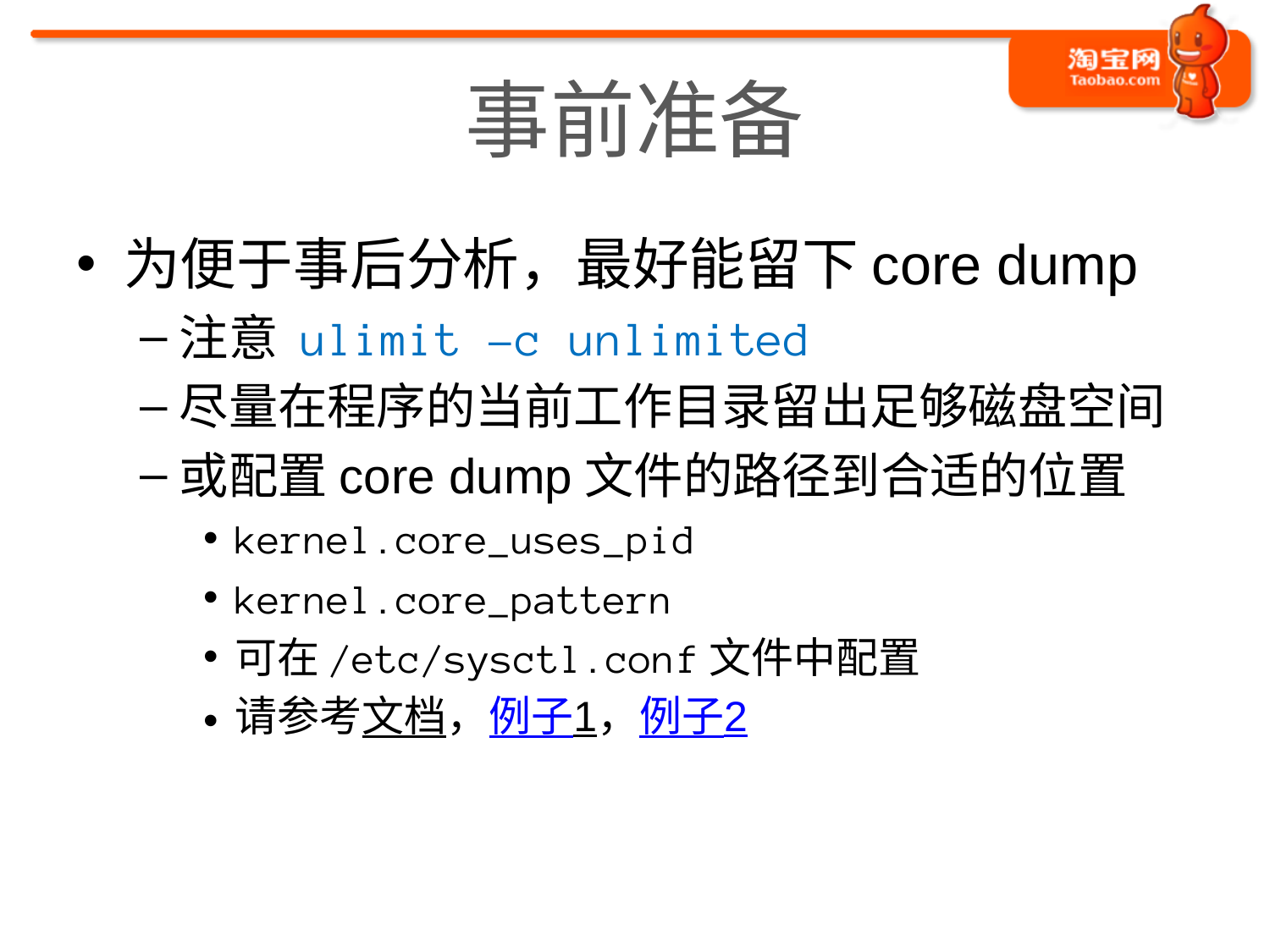

# 事前准备
为便于事后分析，最好能留下core dump
注意 ulimit -c unlimited
尽量在程序的当前工作目录留出足够磁盘空间
或配置core dump文件的路径到合适的位置
kernel.core_uses_pid
kernel.core_pattern
可在/etc/sysctl.conf文件中配置
请参考文档，例子1，例子2